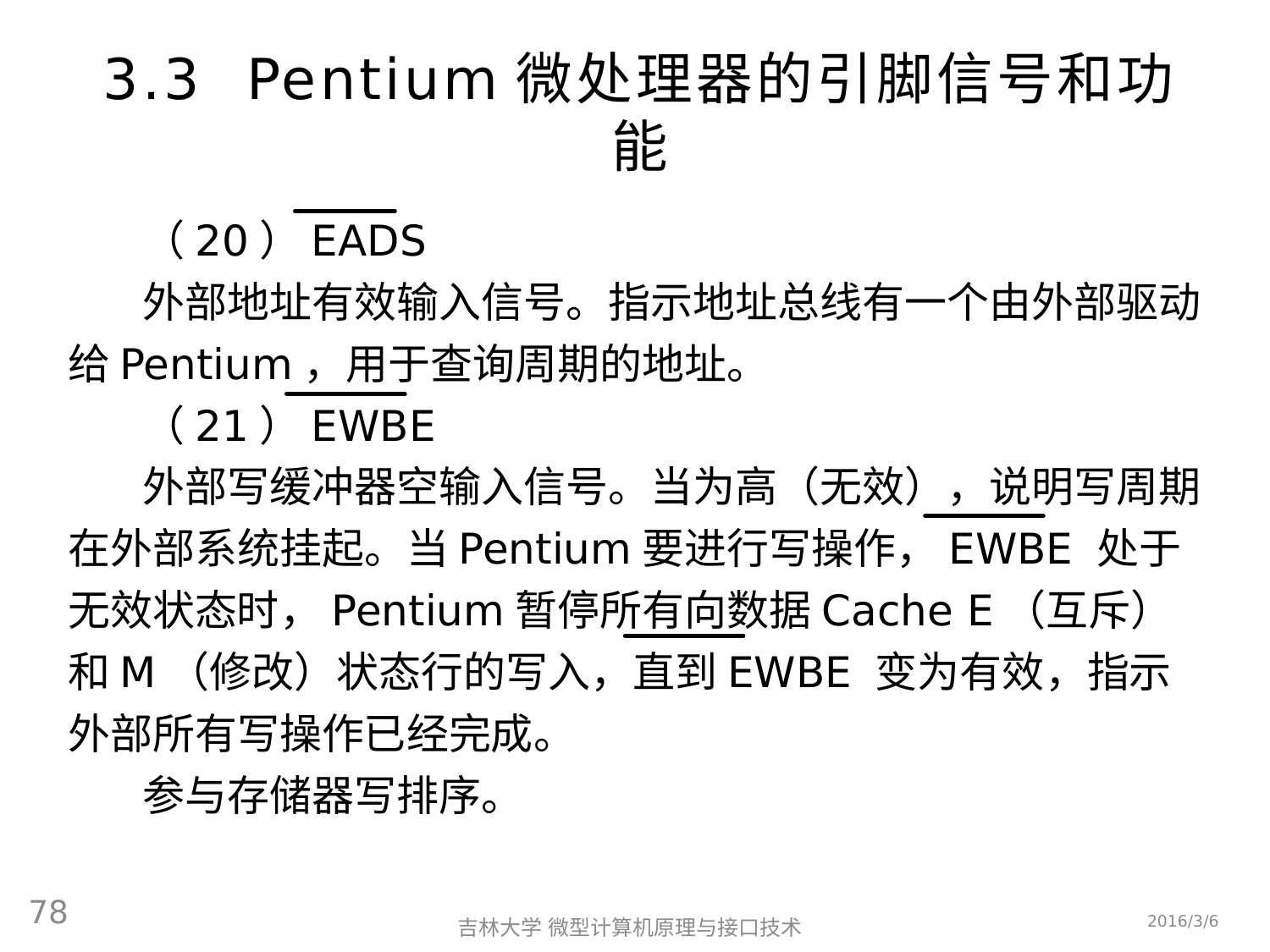

# 3.3  Pentium微处理器的引脚信号和功能
（20）EADS
外部地址有效输入信号。指示地址总线有一个由外部驱动给Pentium，用于查询周期的地址。
（21）EWBE
外部写缓冲器空输入信号。当为高（无效），说明写周期在外部系统挂起。当Pentium要进行写操作，EWBE 处于无效状态时，Pentium暂停所有向数据Cache E（互斥）和M（修改）状态行的写入，直到EWBE 变为有效，指示外部所有写操作已经完成。
参与存储器写排序。

78
2016/3/6
吉林大学 微型计算机原理与接口技术